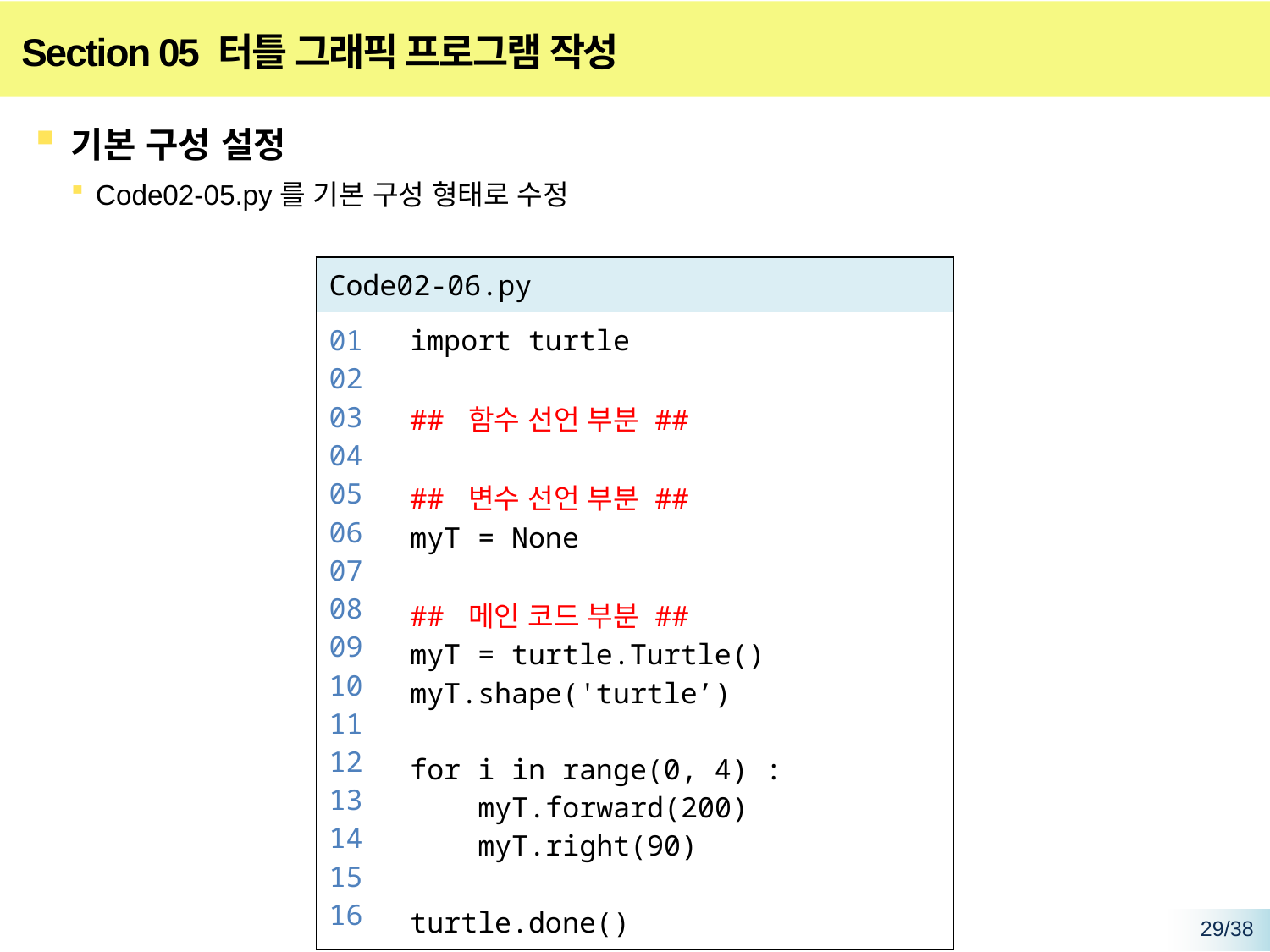

# Section 05 터틀 그래픽 프로그램 작성
기본 구성 설정
Code02-05.py를 기본 구성 형태로 수정

| Code02-06.py |  |
| --- | --- |
| 01 02 03 04 05 06 07 08 09 10 11 12 13 14 15 16 | import turtle ## 함수 선언 부분 ## ## 변수 선언 부분 ## myT = None ## 메인 코드 부분 ## myT = turtle.Turtle() myT.shape('turtle’) for i in range(0, 4) : myT.forward(200) myT.right(90) turtle.done() |